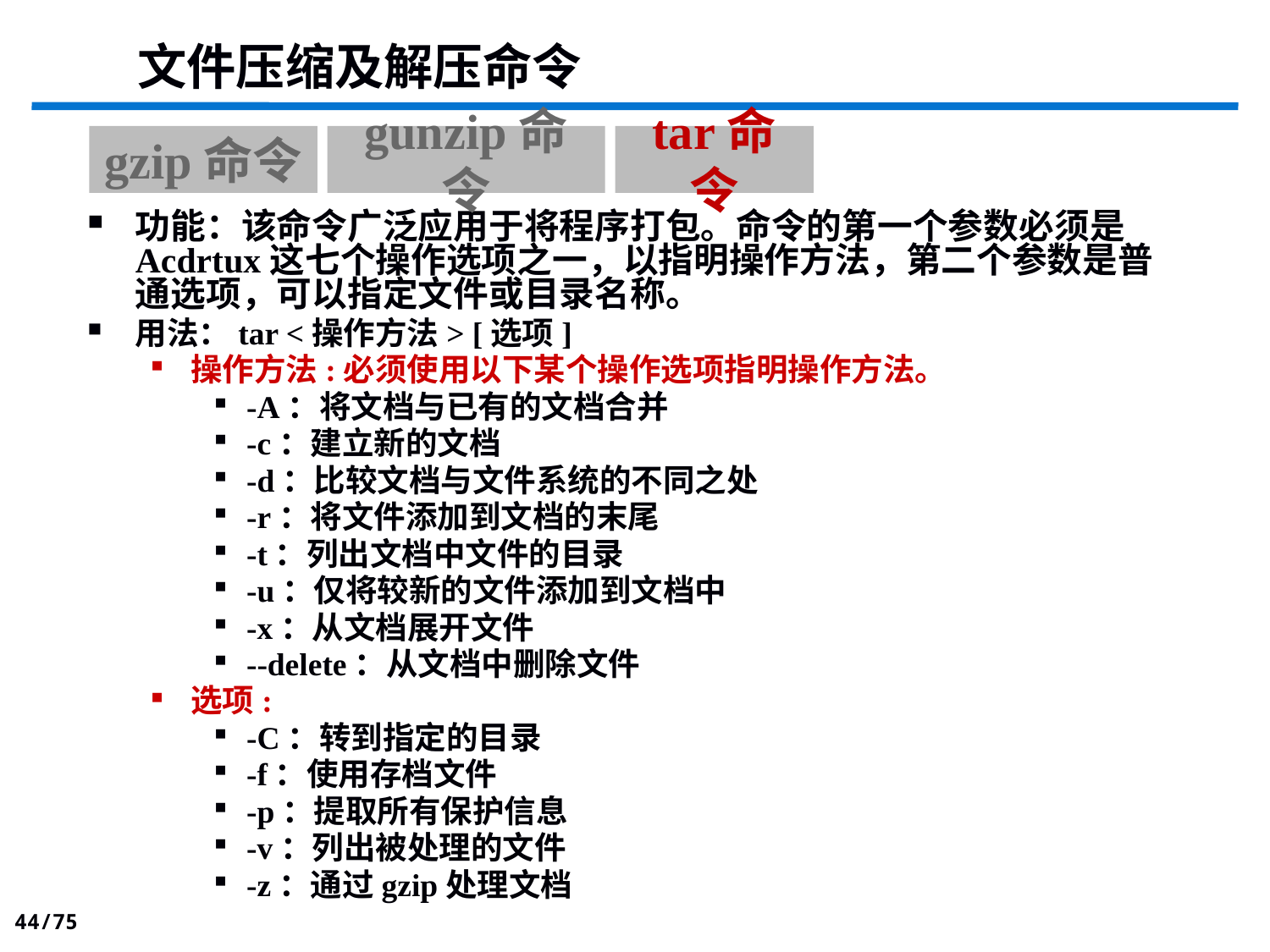

文件压缩及解压命令
gzip命令
gunzip命令
tar命令
功能：该命令广泛应用于将程序打包。命令的第一个参数必须是Acdrtux这七个操作选项之一，以指明操作方法，第二个参数是普通选项，可以指定文件或目录名称。
用法：tar <操作方法> [选项]
操作方法:必须使用以下某个操作选项指明操作方法。
-A：将文档与已有的文档合并
-c：建立新的文档
-d：比较文档与文件系统的不同之处
-r：将文件添加到文档的末尾
-t：列出文档中文件的目录
-u：仅将较新的文件添加到文档中
-x：从文档展开文件
--delete：从文档中删除文件
选项:
-C：转到指定的目录
-f：使用存档文件
-p：提取所有保护信息
-v：列出被处理的文件
-z：通过gzip处理文档